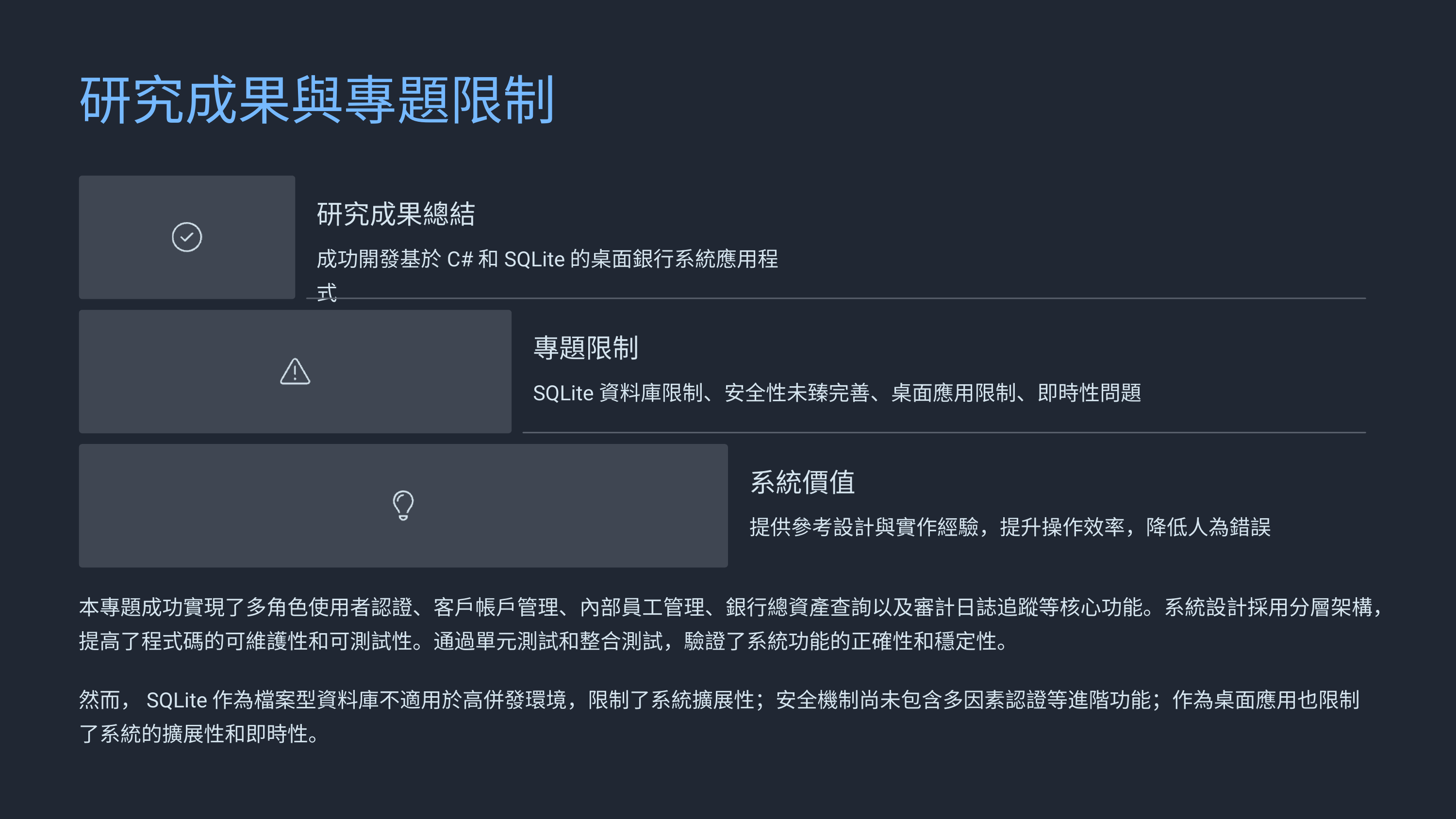

研究成果與專題限制

研究成果總結

成功開發基於C#和SQLite的桌面銀行系統應用程式

專題限制

SQLite資料庫限制、安全性未臻完善、桌面應用限制、即時性問題

系統價值

提供參考設計與實作經驗，提升操作效率，降低人為錯誤
本專題成功實現了多角色使用者認證、客戶帳戶管理、內部員工管理、銀行總資產查詢以及審計日誌追蹤等核心功能。系統設計採用分層架構，提高了程式碼的可維護性和可測試性。通過單元測試和整合測試，驗證了系統功能的正確性和穩定性。
然而，SQLite作為檔案型資料庫不適用於高併發環境，限制了系統擴展性；安全機制尚未包含多因素認證等進階功能；作為桌面應用也限制了系統的擴展性和即時性。